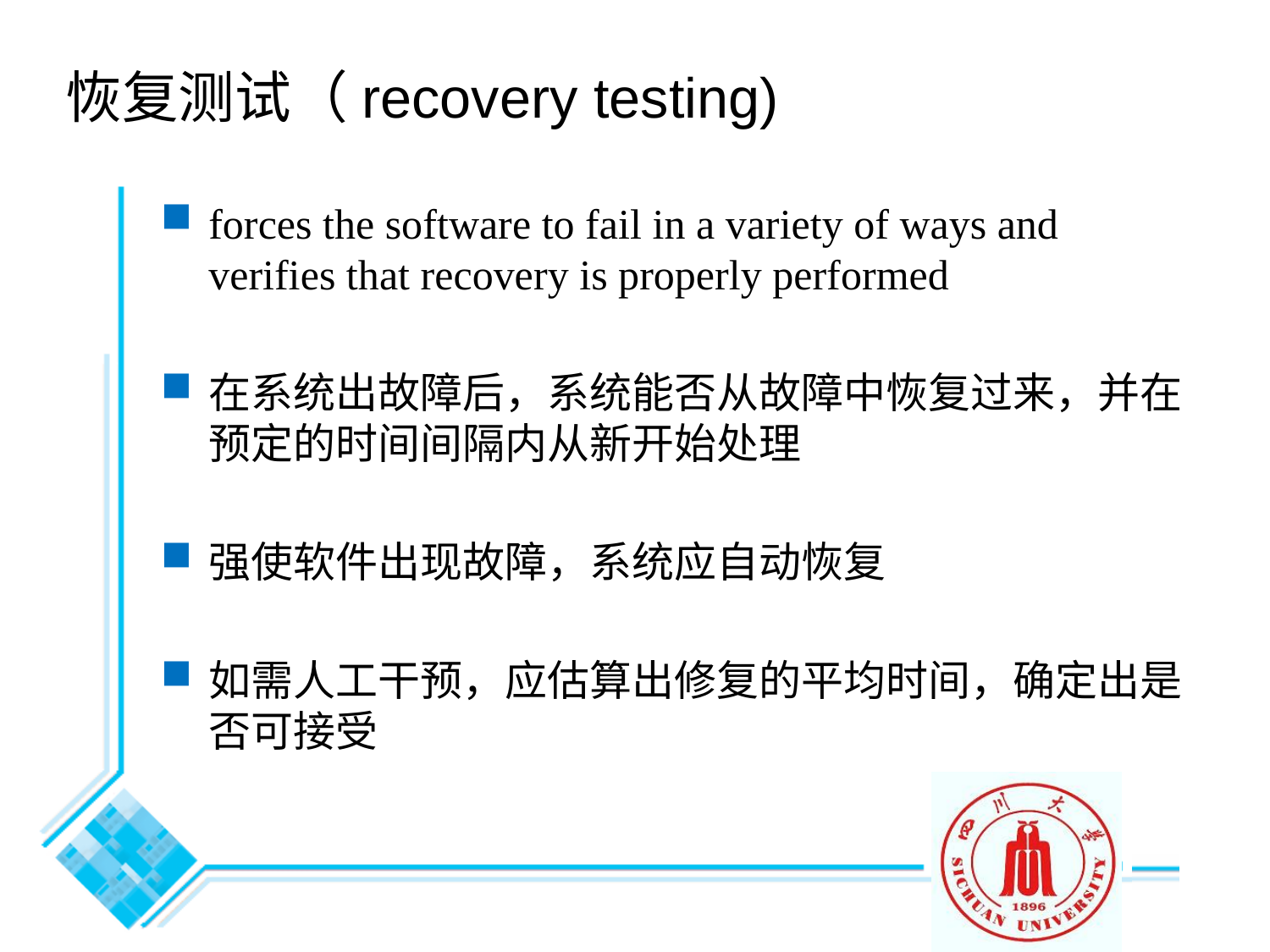

# 恢复测试（recovery testing)
forces the software to fail in a variety of ways and verifies that recovery is properly performed

在系统出故障后，系统能否从故障中恢复过来，并在预定的时间间隔内从新开始处理

强使软件出现故障，系统应自动恢复

如需人工干预，应估算出修复的平均时间，确定出是否可接受